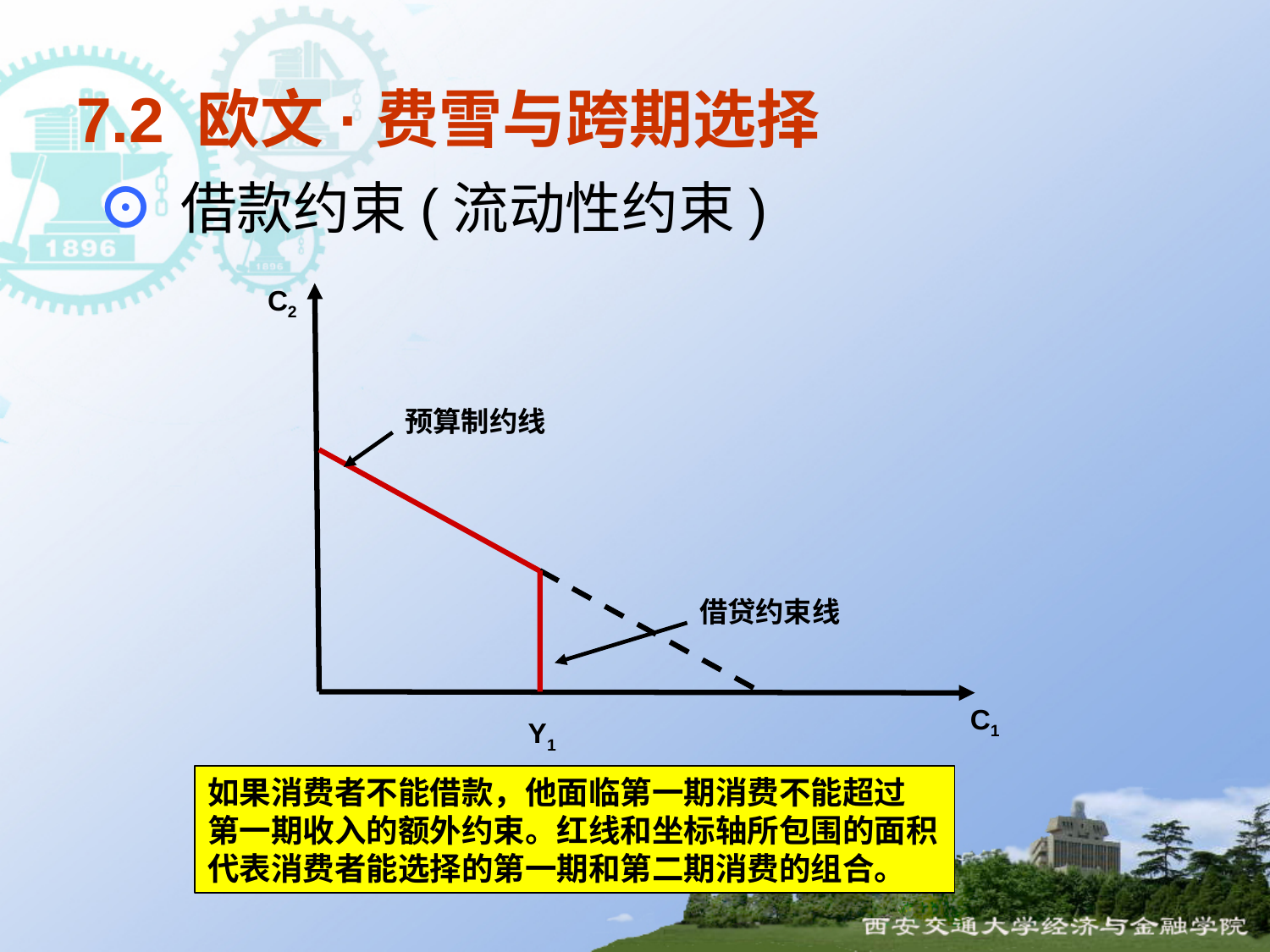

# 7.2 欧文·费雪与跨期选择
⊙ 借款约束(流动性约束)
C2

预算制约线

借贷约束线

 C1
Y1
如果消费者不能借款，他面临第一期消费不能超过
第一期收入的额外约束。红线和坐标轴所包围的面积
代表消费者能选择的第一期和第二期消费的组合。